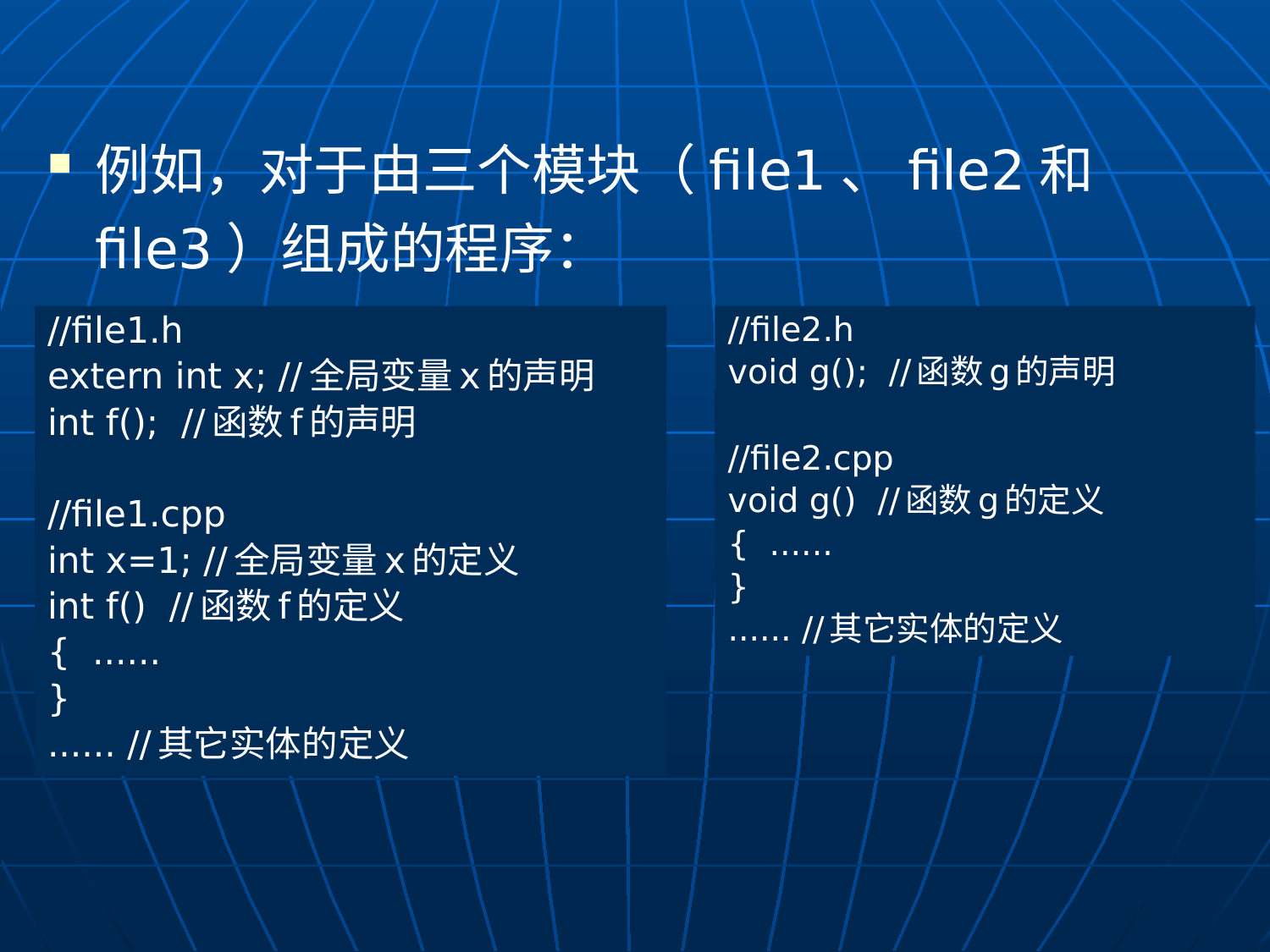

例如，对于由三个模块（file1、file2和file3）组成的程序：

//file1.h
extern int x; //全局变量x的声明
int f();  //函数f的声明

//file1.cpp
int x=1; //全局变量x的定义
int f()  //函数f的定义
{	......
}
...... //其它实体的定义
//file2.h
void g();  //函数g的声明

//file2.cpp
void g()  //函数g的定义
{	......
}
...... //其它实体的定义